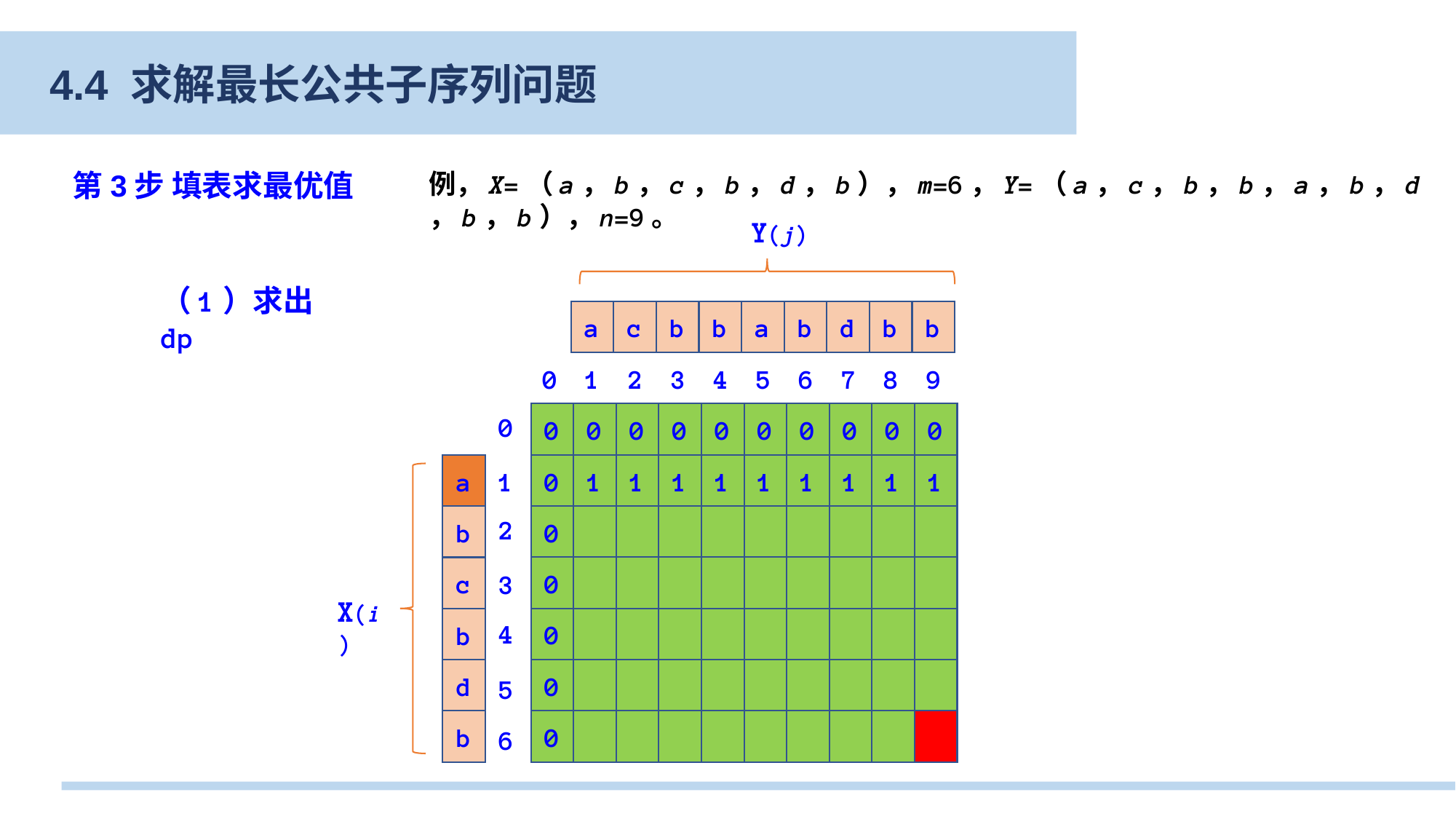

4.4 求解最长公共子序列问题
第3步 填表求最优值
例，X=（a，b，c，b，d，b），m=6，Y=（a，c，b，b，a，b，d，b，b），n=9。

Y(j)
a
c
b
b
a
b
d
b
b
0
1
2
3
4
5
6
7
8
9
0
0
0
0
0
0
0
0
0
0
0
0
1
1
1
1
1
1
1
1
1
a
1

0

b
2
0

c
3
X(i)
0

b
4
0

d
5
0

b
6
（1）求出dp